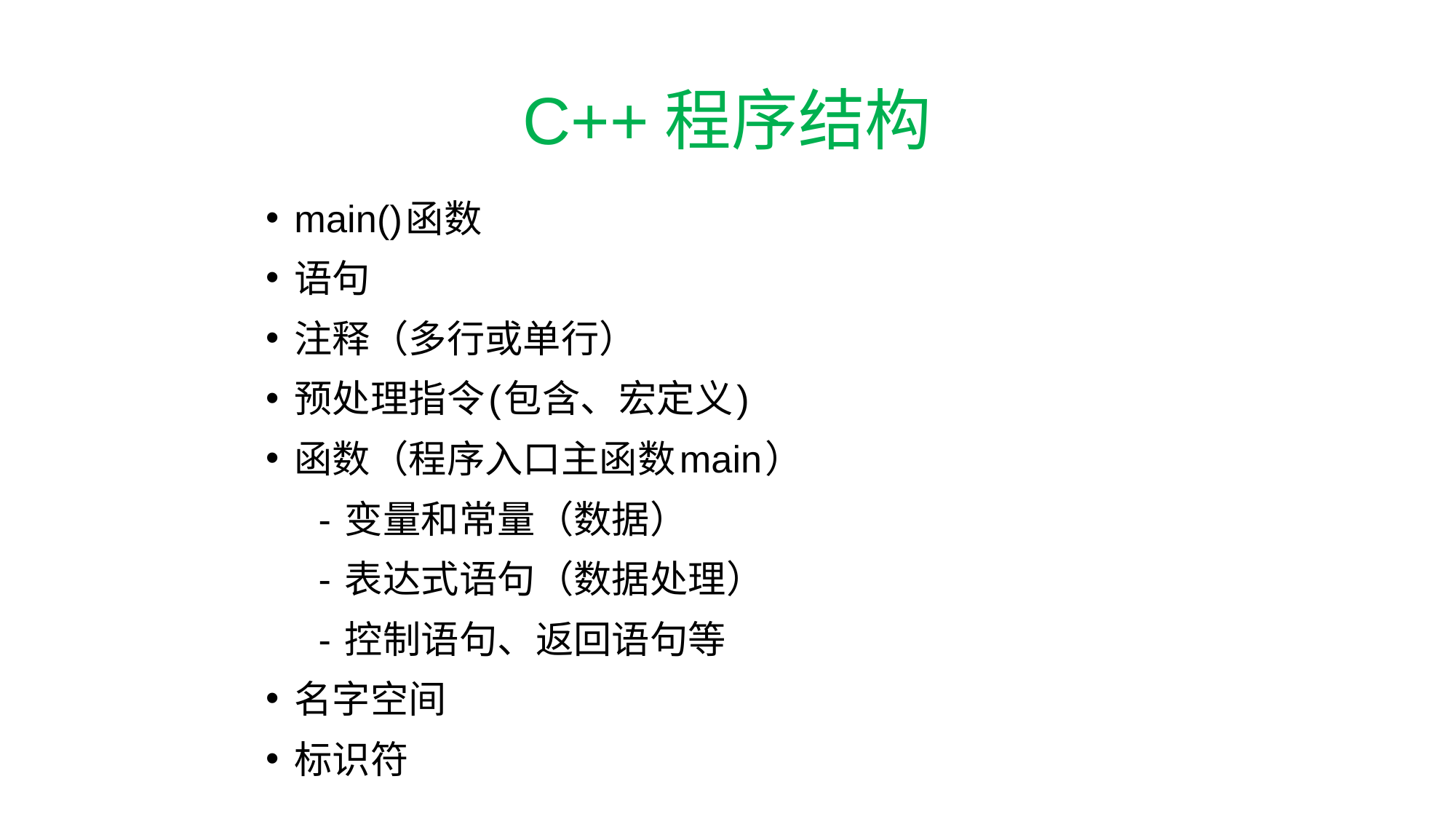

# C++程序结构
main()函数
语句
注释（多行或单行）
预处理指令(包含、宏定义)
函数（程序入口主函数main）
     - 变量和常量（数据）
     - 表达式语句（数据处理）
     - 控制语句、返回语句等
名字空间
标识符